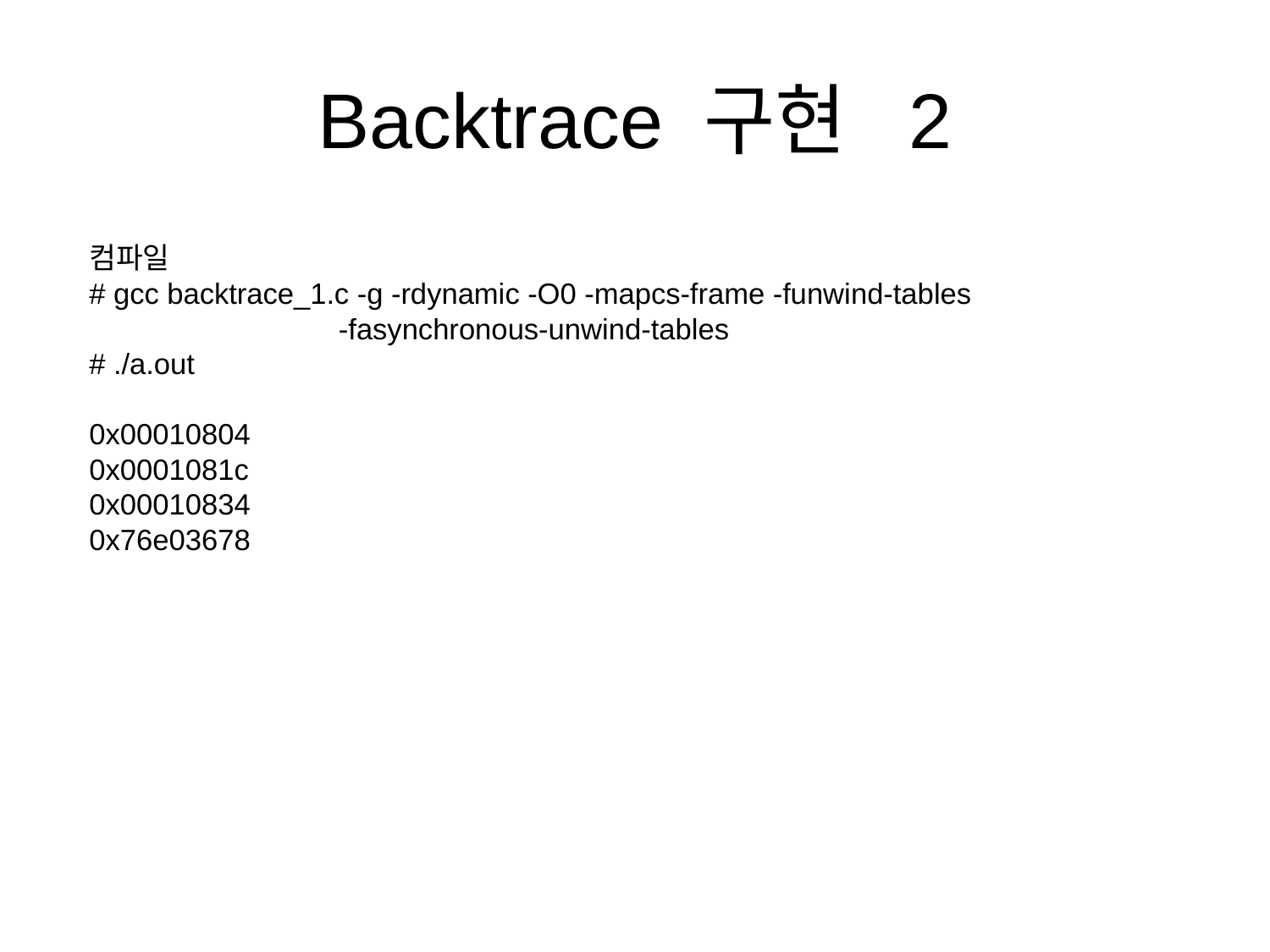

# Backtrace 구현  2
컴파일
# gcc backtrace_1.c -g -rdynamic -O0 -mapcs-frame -funwind-tables
                               -fasynchronous-unwind-tables
# ./a.out

0x00010804
0x0001081c
0x00010834
0x76e03678